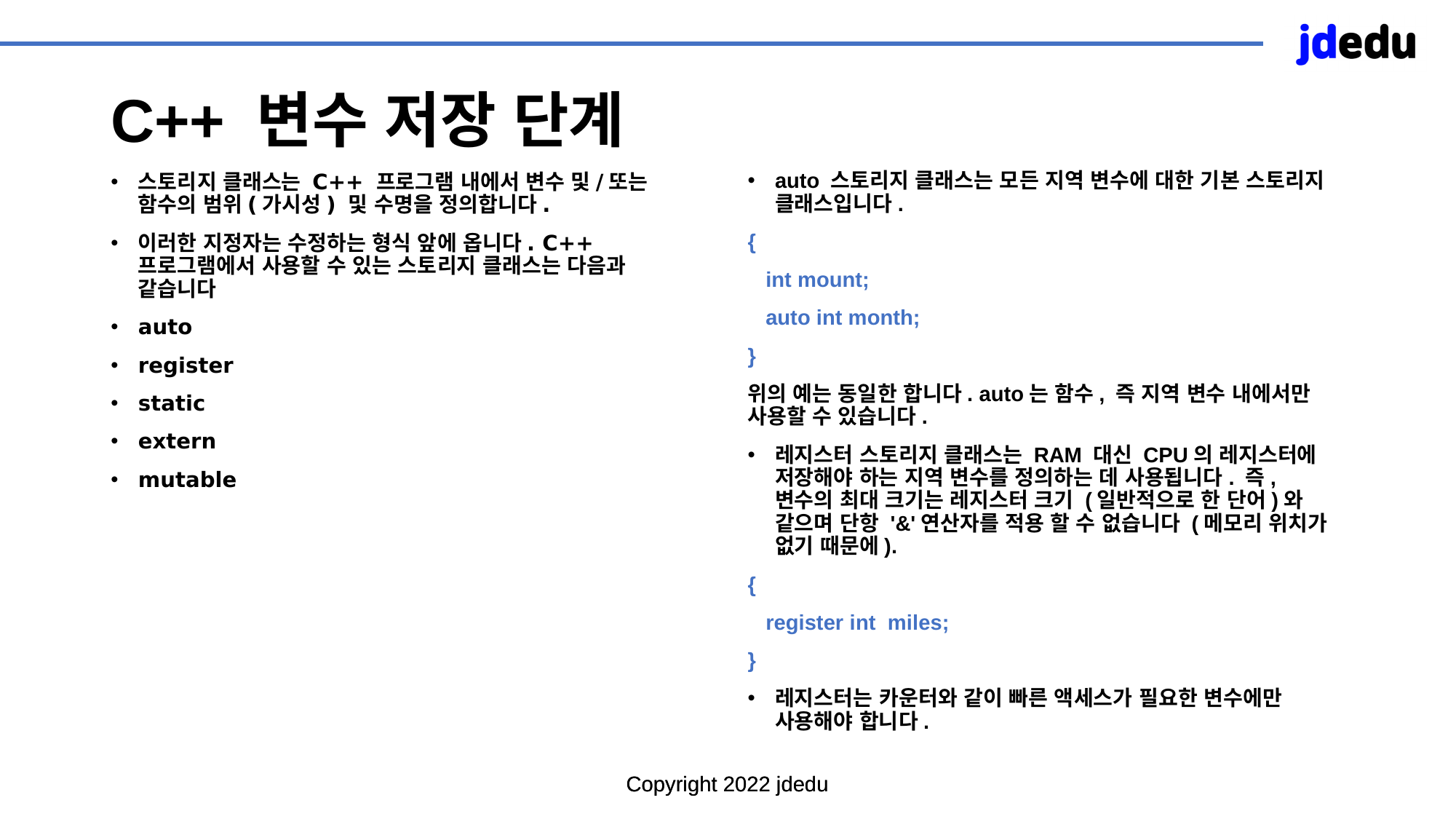

# C++ 변수 저장 단계
auto 스토리지 클래스는 모든 지역 변수에 대한 기본 스토리지 클래스입니다.
{
   int mount;
   auto int month;
}
위의 예는 동일한 합니다. auto는 함수, 즉 지역 변수 내에서만 사용할 수 있습니다.
레지스터 스토리지 클래스는 RAM 대신 CPU의 레지스터에 저장해야 하는 지역 변수를 정의하는 데 사용됩니다. 즉, 변수의 최대 크기는 레지스터 크기 (일반적으로 한 단어)와 같으며 단항 '&'연산자를 적용 할 수 없습니다 (메모리 위치가 없기 때문에).
{
   register int  miles;
}
레지스터는 카운터와 같이 빠른 액세스가 필요한 변수에만 사용해야 합니다.
스토리지 클래스는 C++ 프로그램 내에서 변수 및/또는 함수의 범위(가시성) 및 수명을 정의합니다.
이러한 지정자는 수정하는 형식 앞에 옵니다. C++ 프로그램에서 사용할 수 있는 스토리지 클래스는 다음과 같습니다
auto
register
static
extern
mutable